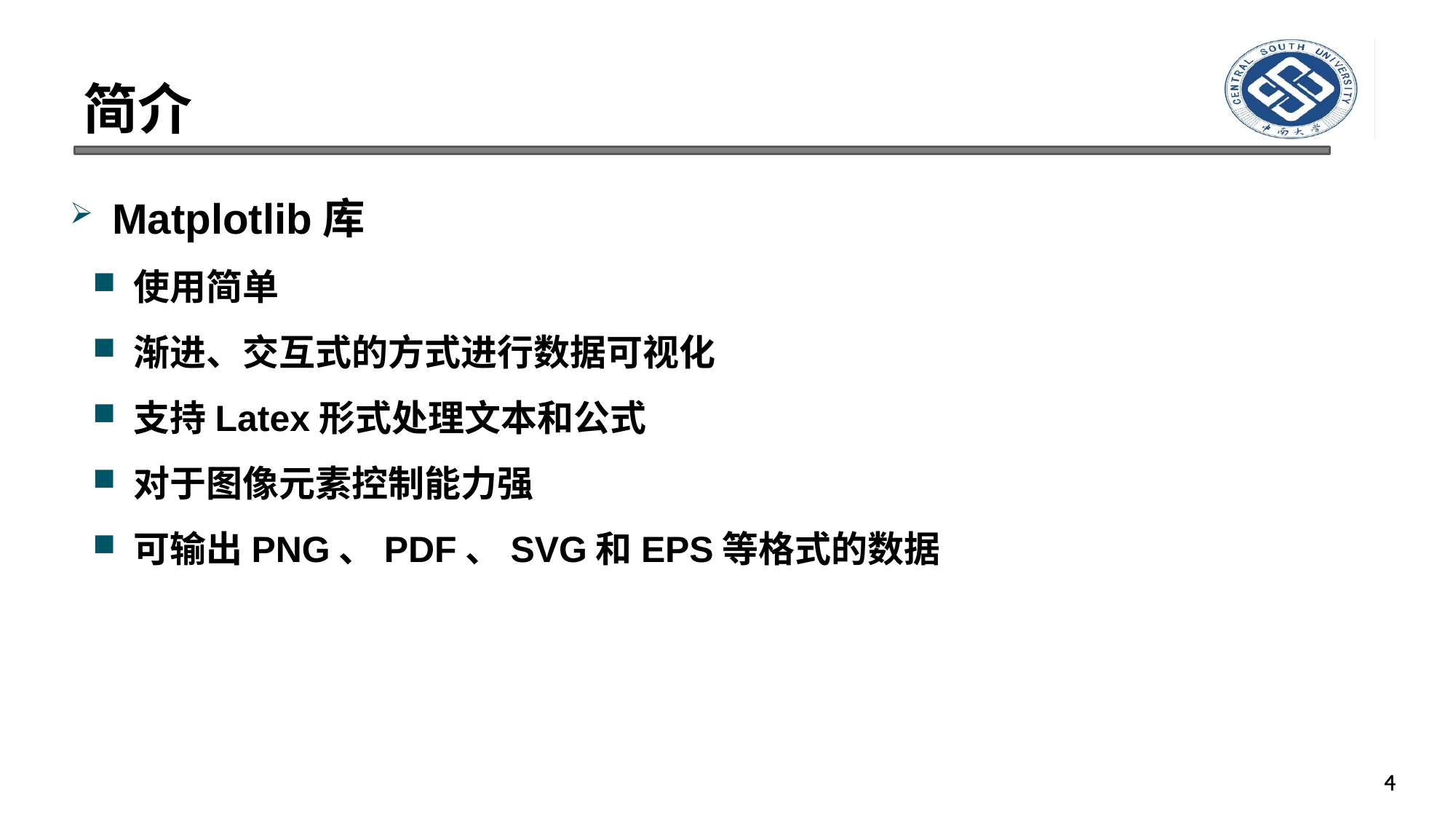

# 简介
Matplotlib库
使用简单
渐进、交互式的方式进行数据可视化
支持Latex形式处理文本和公式
对于图像元素控制能力强
可输出PNG、PDF、SVG和EPS等格式的数据
4